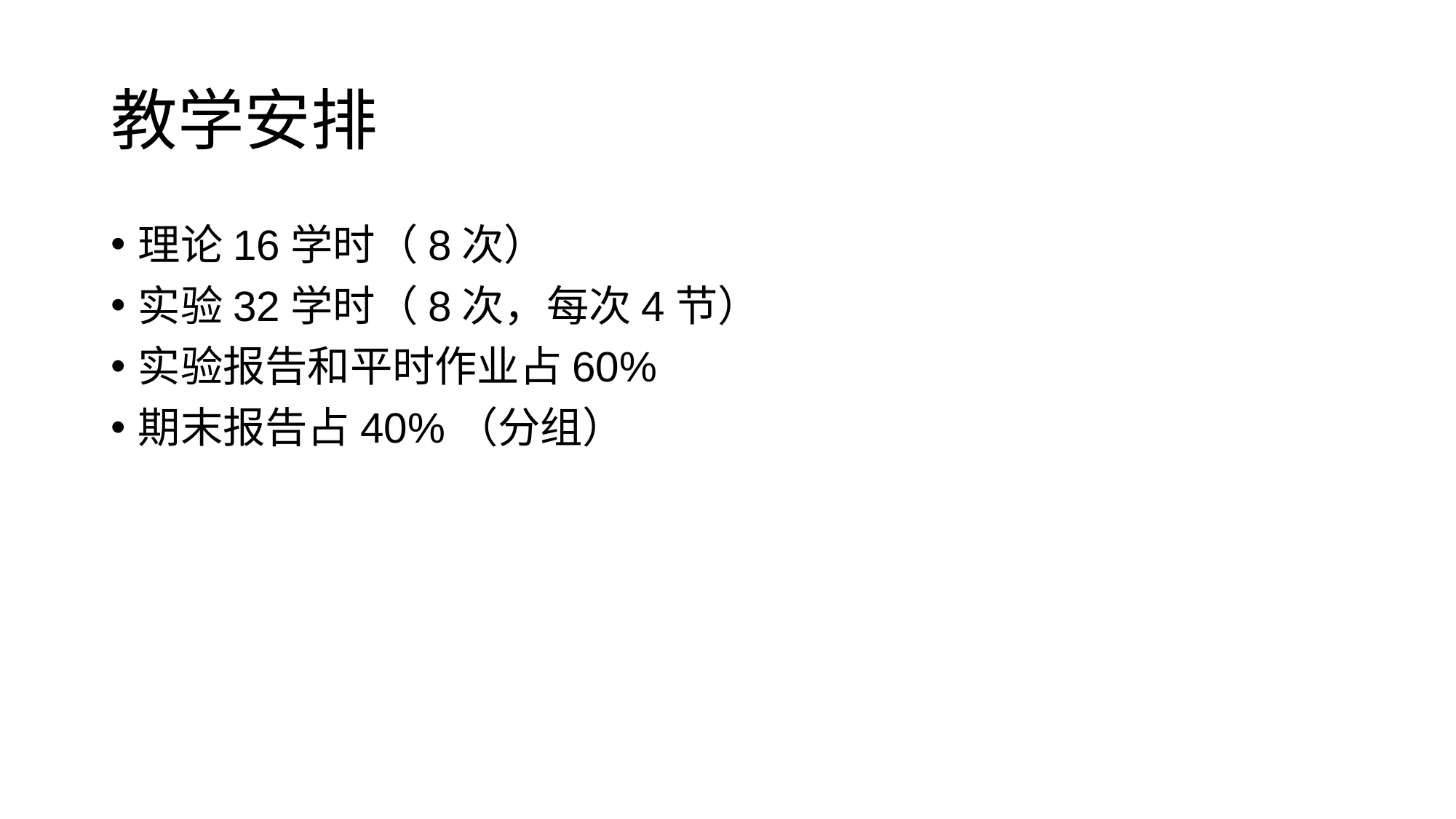

# 教学安排
理论16学时（8次）
实验32学时（8次，每次4节）
实验报告和平时作业占60%
期末报告占40%（分组）